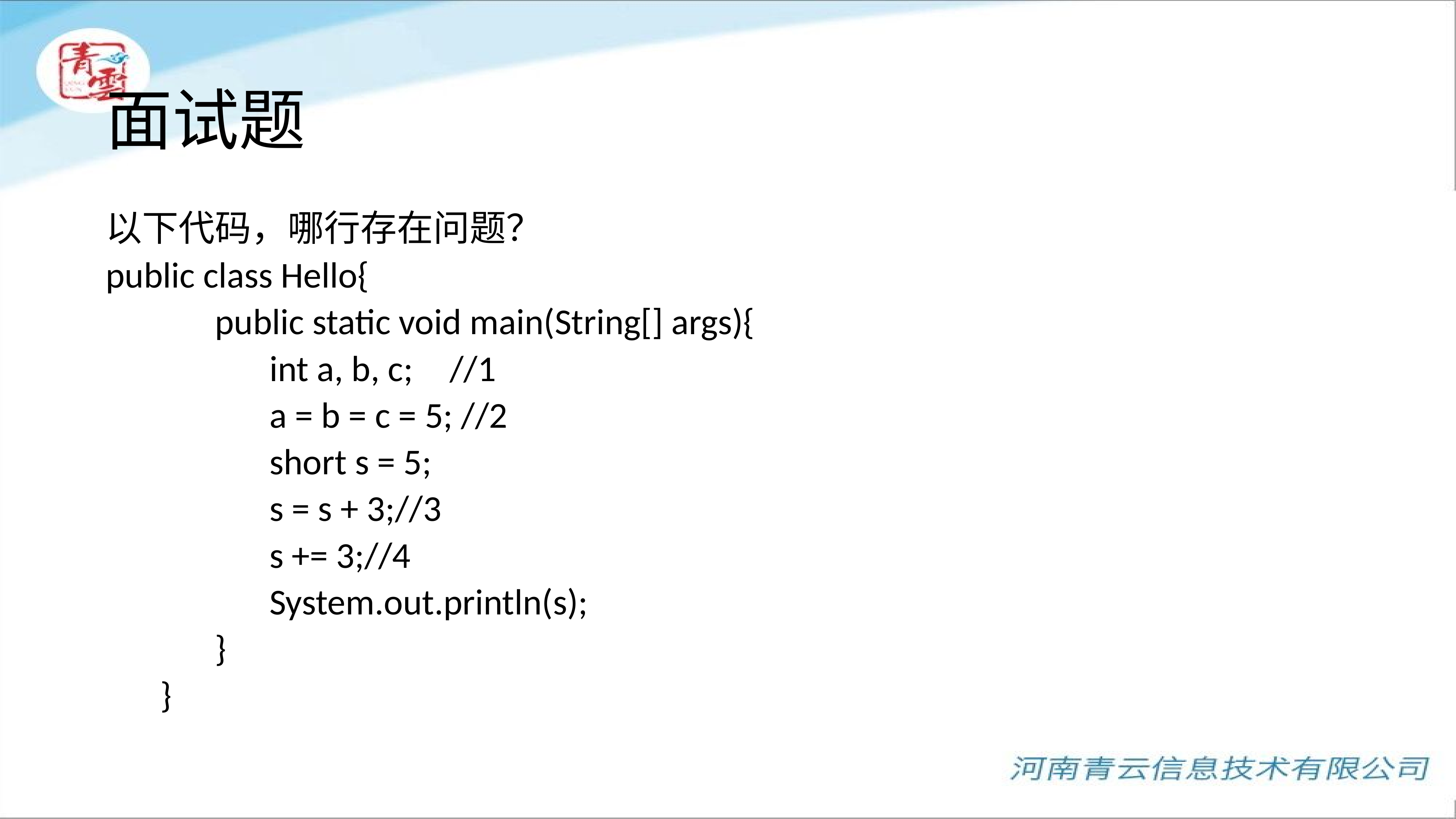

# 面试题
以下代码，哪行存在问题？
public class Hello{
		public static void main(String[] args){
			int a, b, c;	  //1
			a = b = c = 5; //2
			short s = 5;
			s = s + 3;//3
			s += 3;//4
			System.out.println(s);
		}
	}